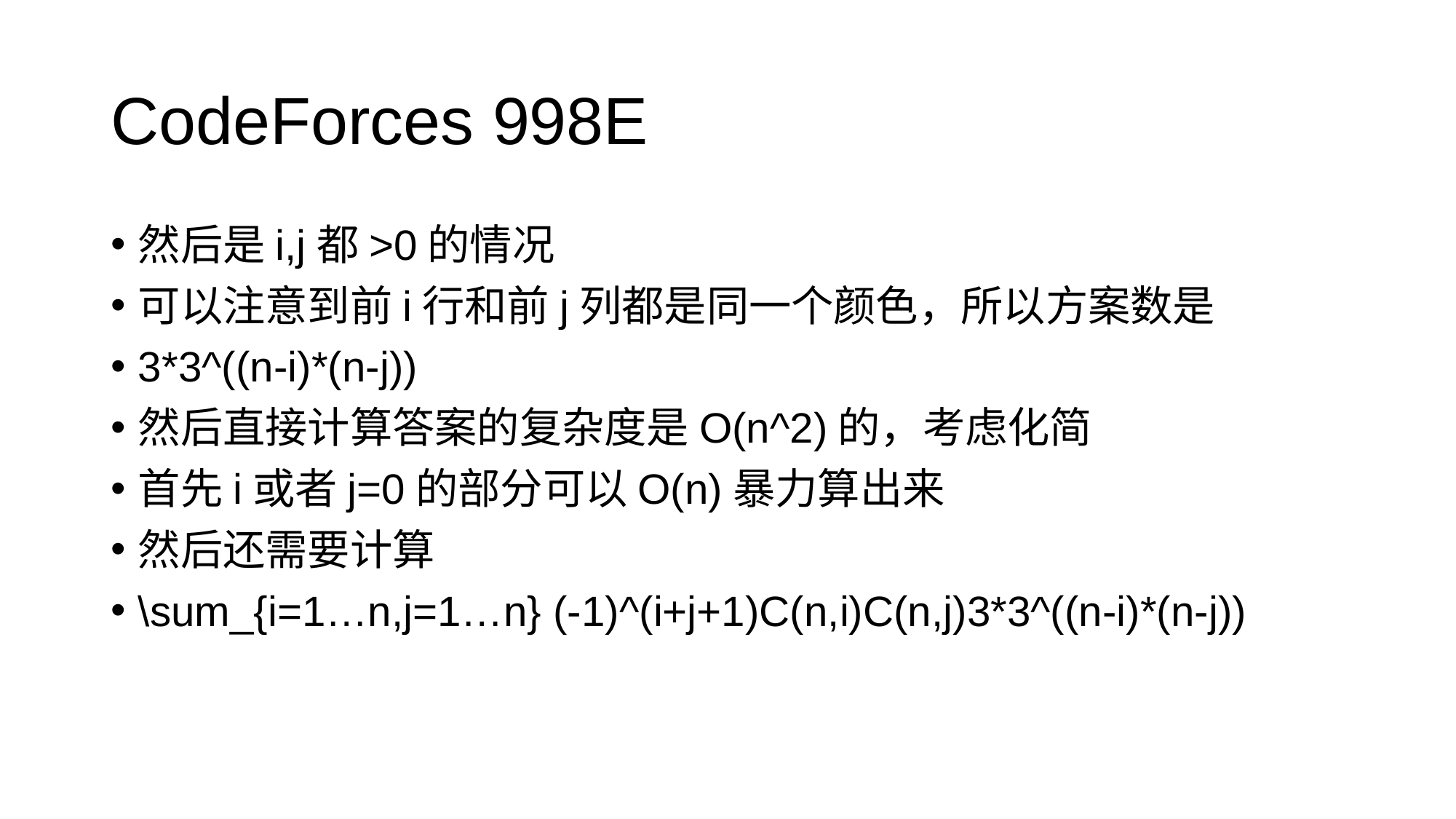

# CodeForces 998E
然后是i,j都>0的情况
可以注意到前i行和前j列都是同一个颜色，所以方案数是
3*3^((n-i)*(n-j))
然后直接计算答案的复杂度是O(n^2)的，考虑化简
首先i或者j=0的部分可以O(n)暴力算出来
然后还需要计算
\sum_{i=1…n,j=1…n} (-1)^(i+j+1)C(n,i)C(n,j)3*3^((n-i)*(n-j))